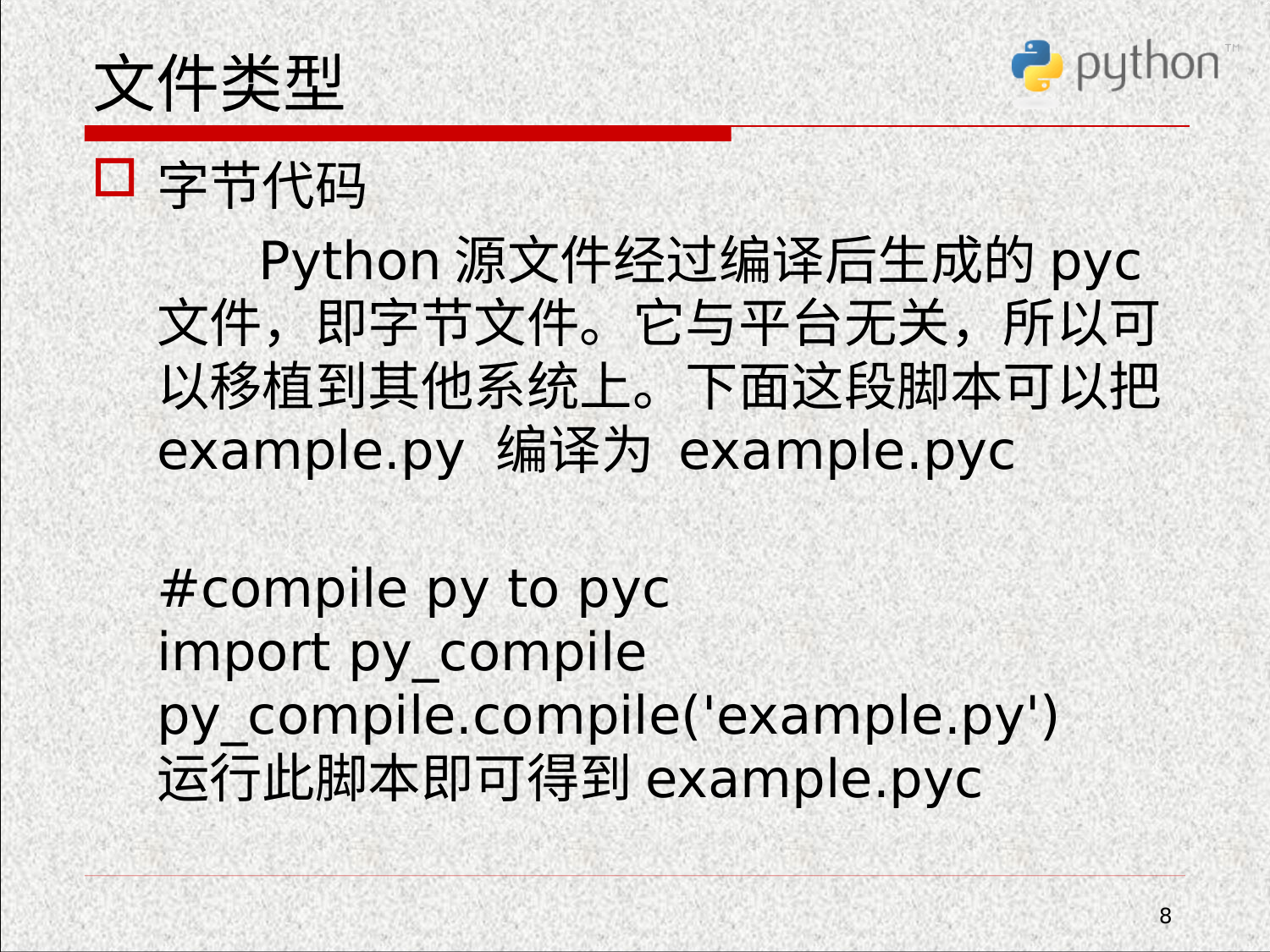

# 文件类型
字节代码
          Python源文件经过编译后生成的pyc文件，即字节文件。它与平台无关，所以可以移植到其他系统上。下面这段脚本可以把 example.py 编译为 example.pyc
#compile py to pyc
import py_compile
py_compile.compile('example.py')
运行此脚本即可得到example.pyc
8